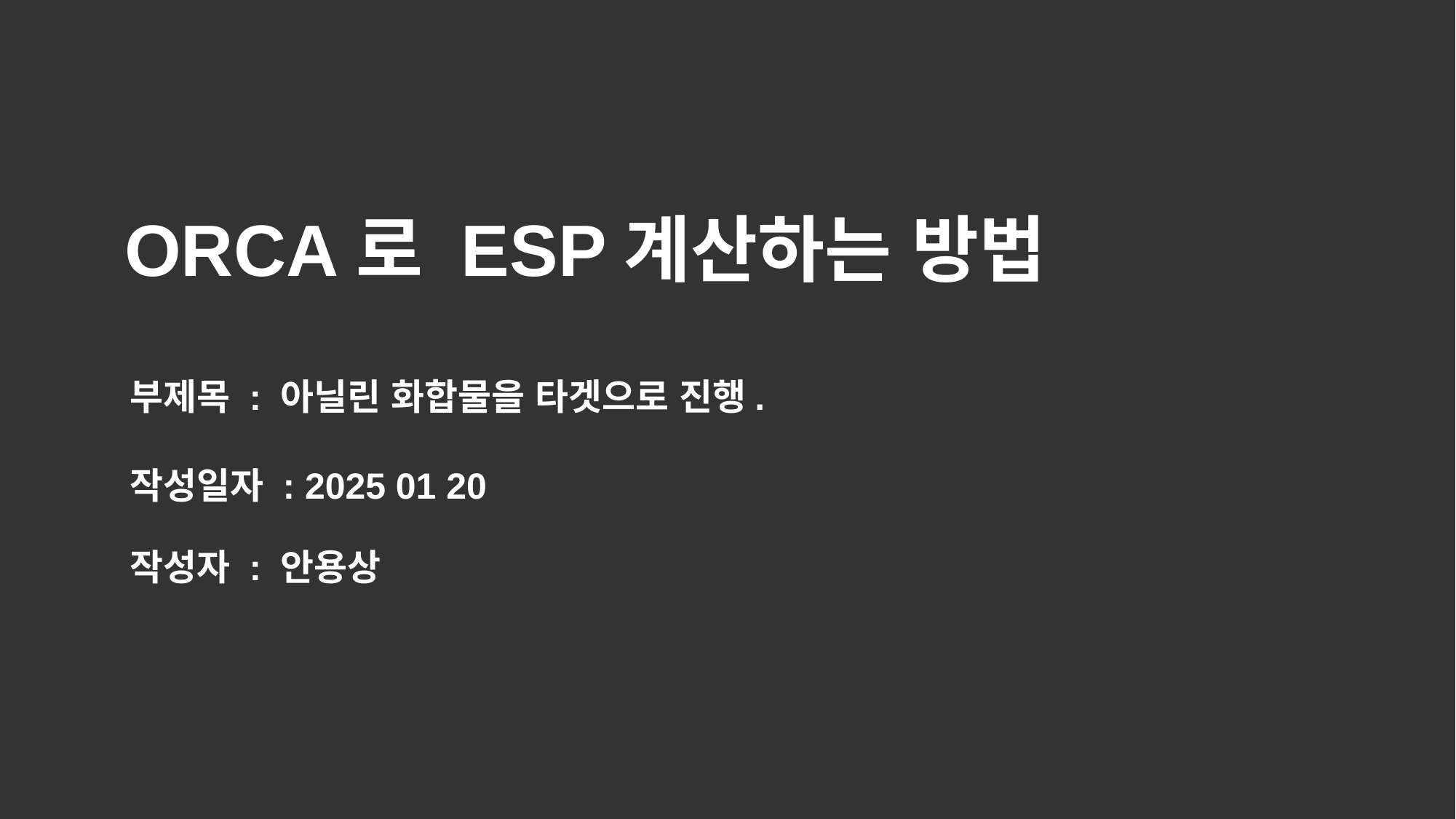

ORCA로 ESP계산하는 방법
부제목 : 아닐린 화합물을 타겟으로 진행.
작성일자 : 2025 01 20
작성자 : 안용상